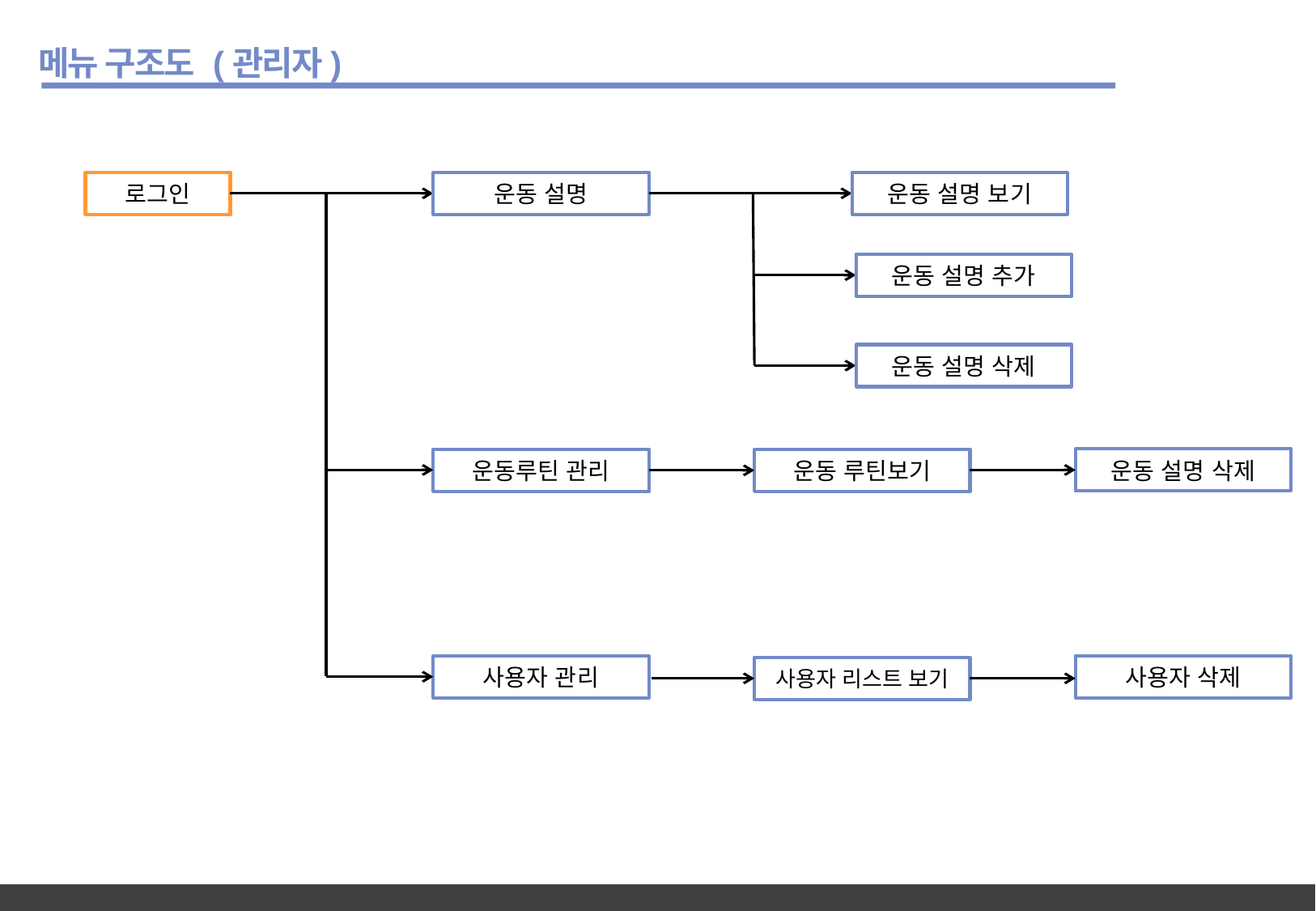

메뉴 구조도 (관리자)

로그인
운동 설명
운동 설명 보기
운동 설명 추가
운동 설명 삭제
운동 설명 삭제
운동루틴 관리
운동 루틴보기
사용자 삭제
사용자 관리
사용자 리스트 보기